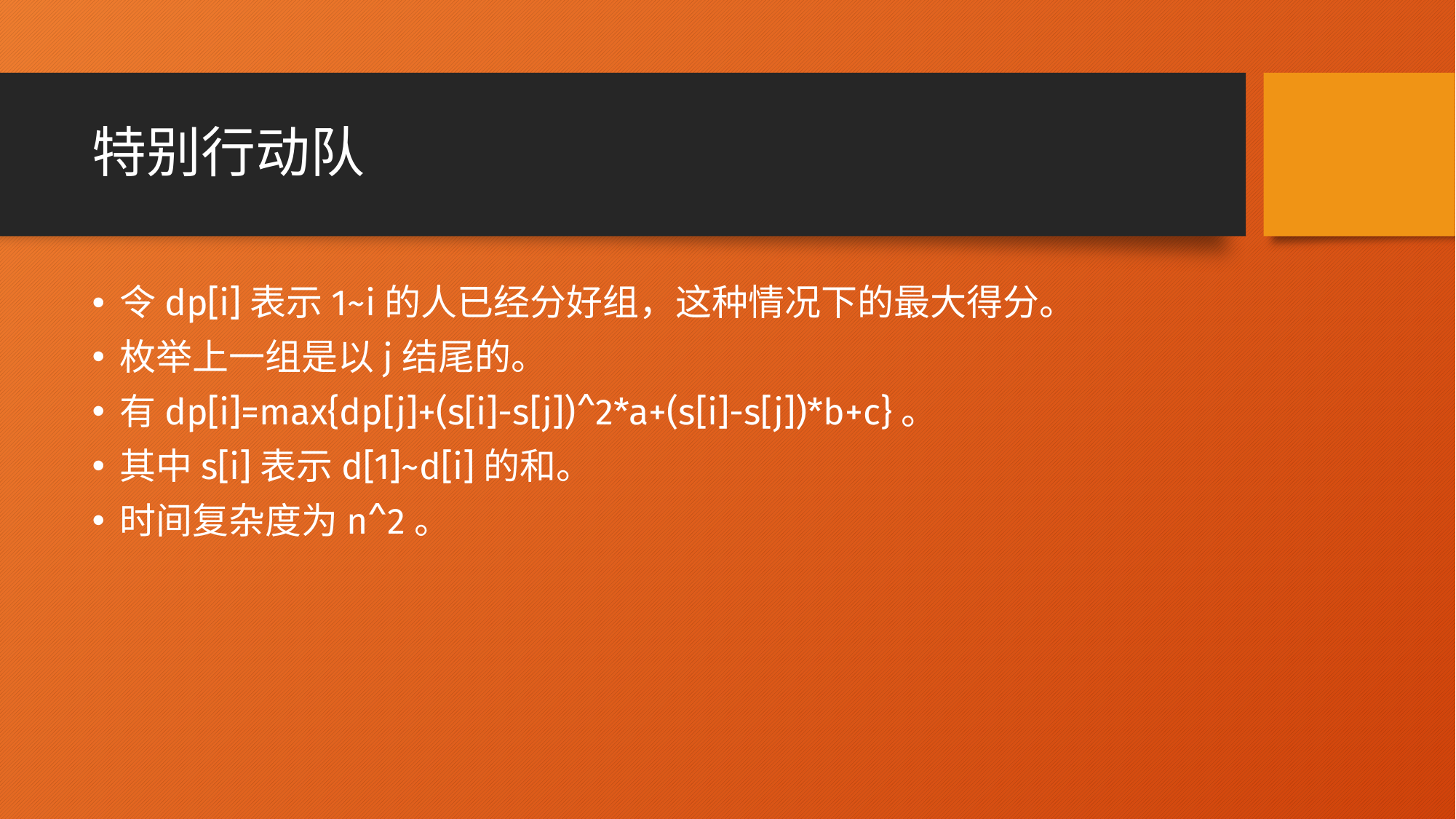

# 特别行动队
令dp[i]表示1~i的人已经分好组，这种情况下的最大得分。
枚举上一组是以j结尾的。
有dp[i]=max{dp[j]+(s[i]-s[j])^2*a+(s[i]-s[j])*b+c}。
其中s[i]表示d[1]~d[i]的和。
时间复杂度为n^2。